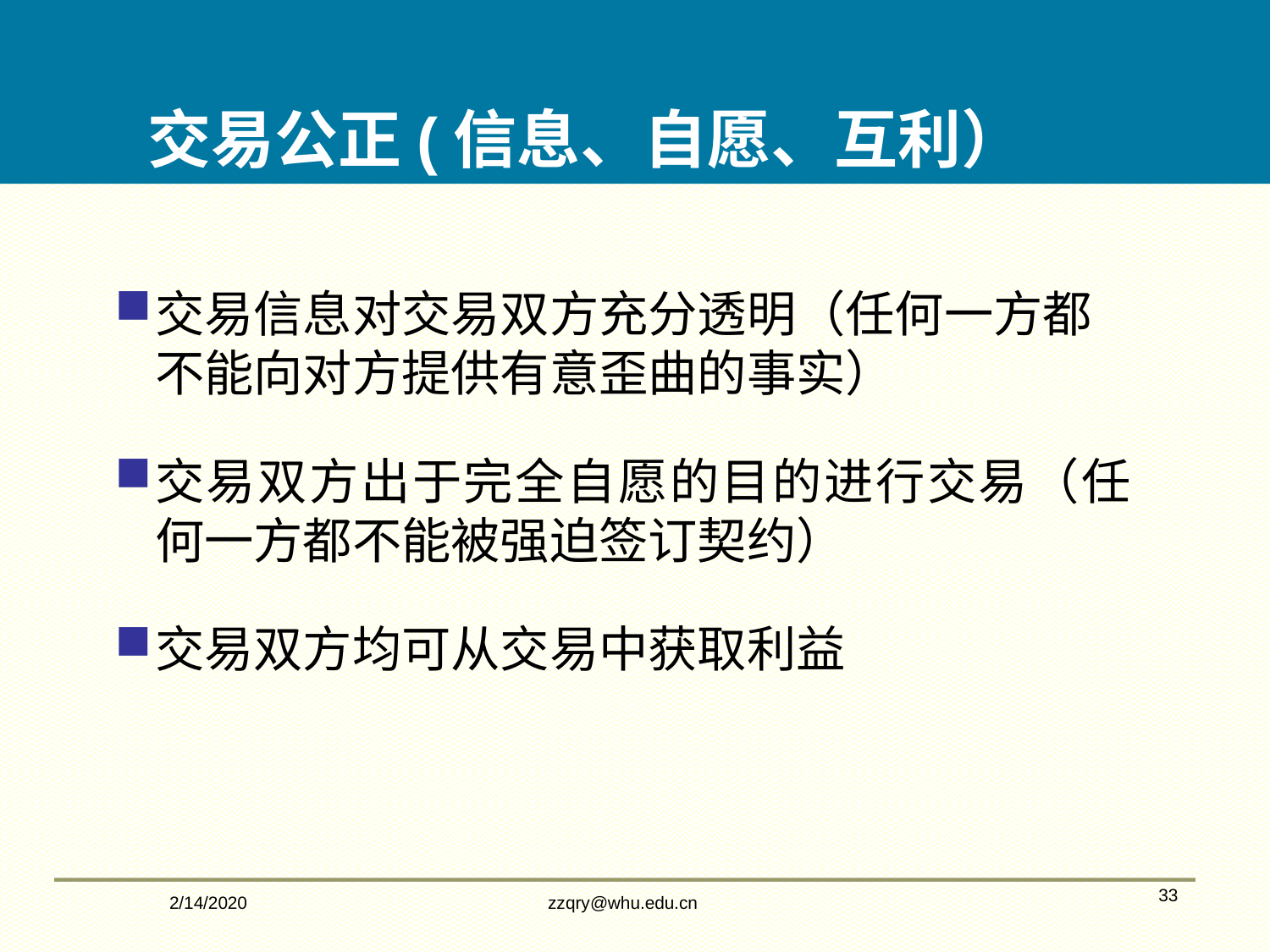

交易公正(信息、自愿、互利）
交易信息对交易双方充分透明（任何一方都不能向对方提供有意歪曲的事实）
交易双方出于完全自愿的目的进行交易（任何一方都不能被强迫签订契约）
交易双方均可从交易中获取利益
2/14/2020
zzqry@whu.edu.cn
33